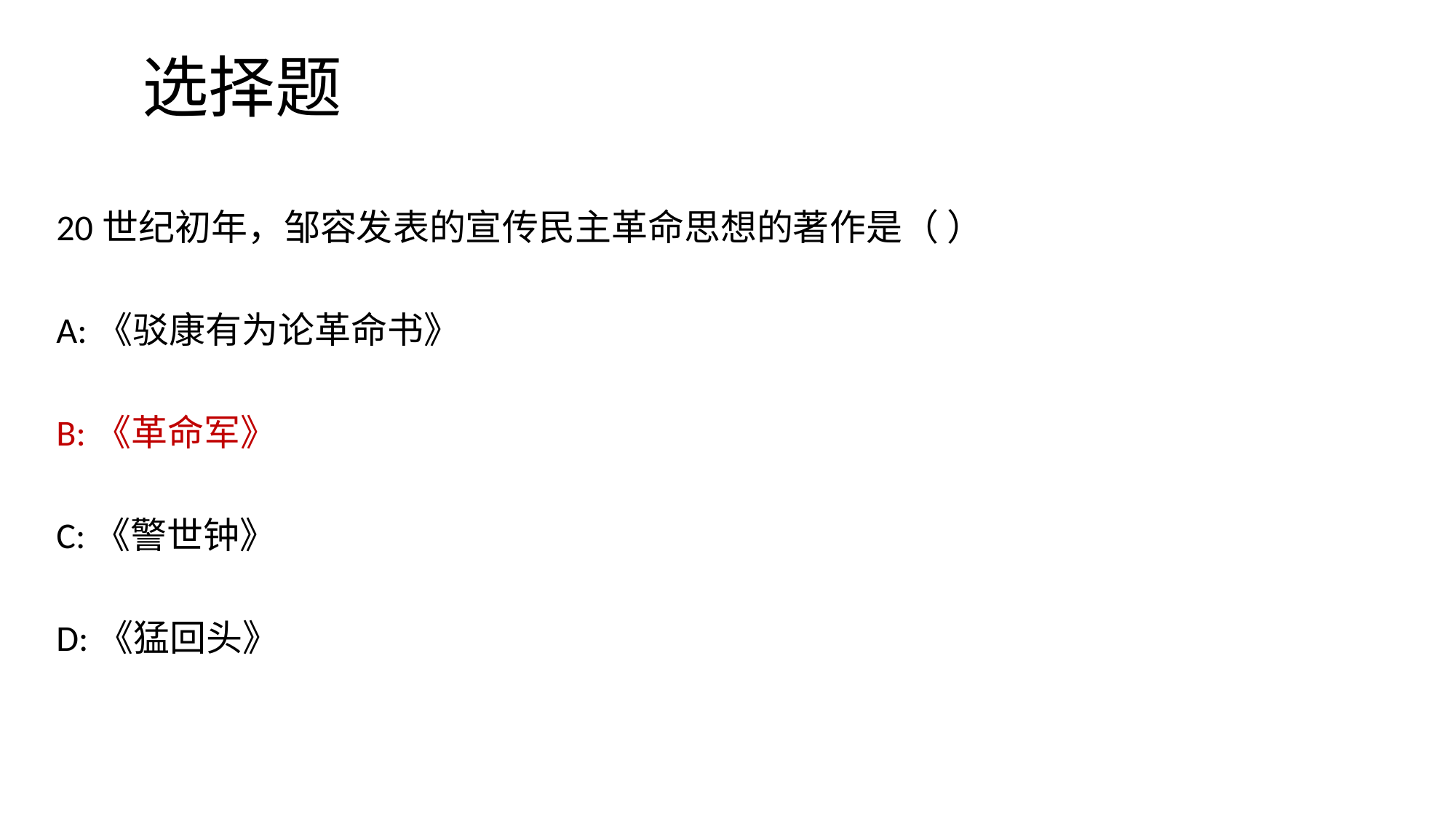

# 选择题
20世纪初年，邹容发表的宣传民主革命思想的著作是（ ）
A:​《驳康有为论革命书》
B:《革命军》
C:《警世钟》
D:《猛回头》